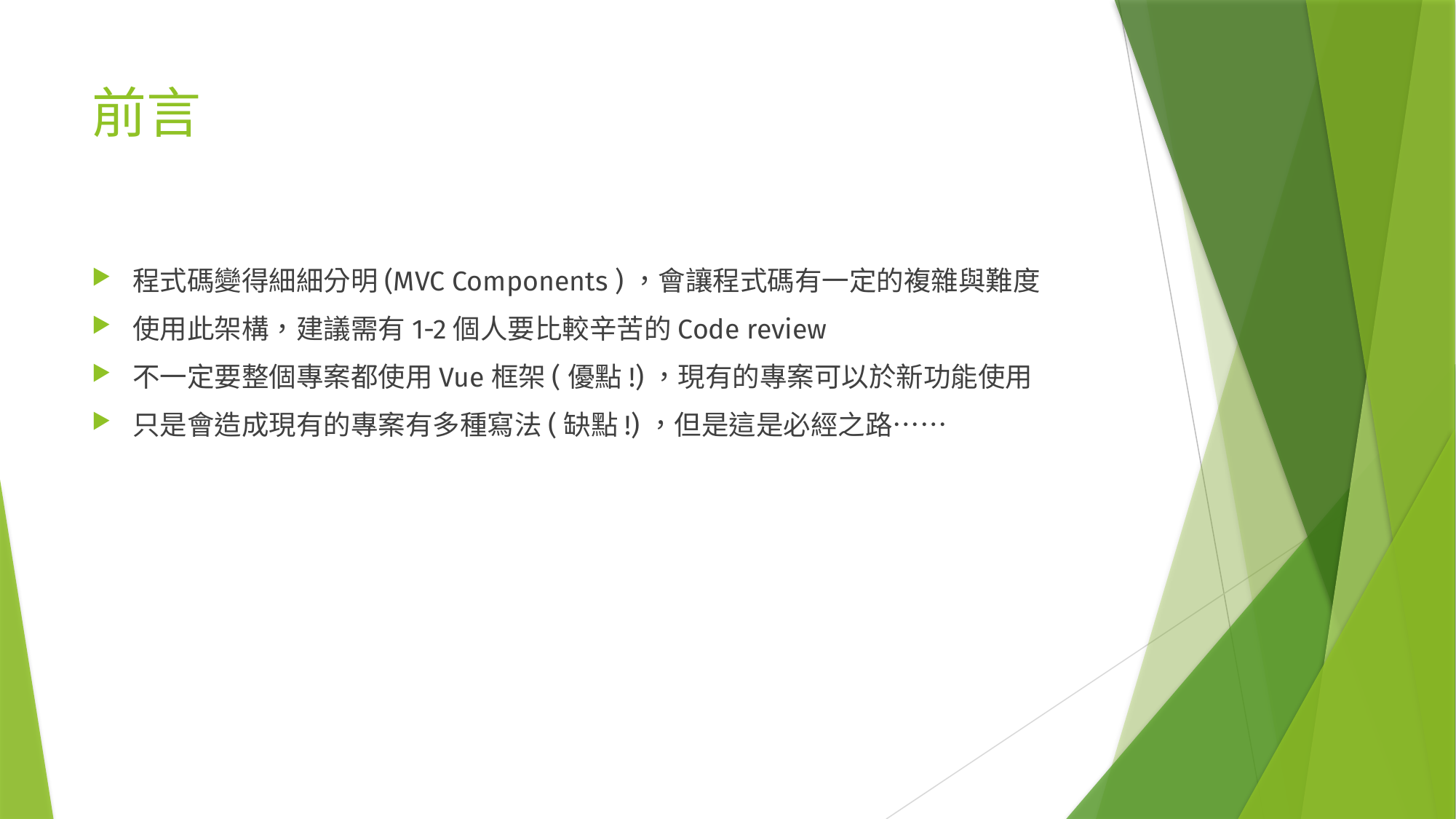

# 前言
程式碼變得細細分明(MVC Components )，會讓程式碼有一定的複雜與難度
使用此架構，建議需有1-2個人要比較辛苦的Code review
不一定要整個專案都使用Vue框架(優點!)，現有的專案可以於新功能使用
只是會造成現有的專案有多種寫法(缺點!)，但是這是必經之路……